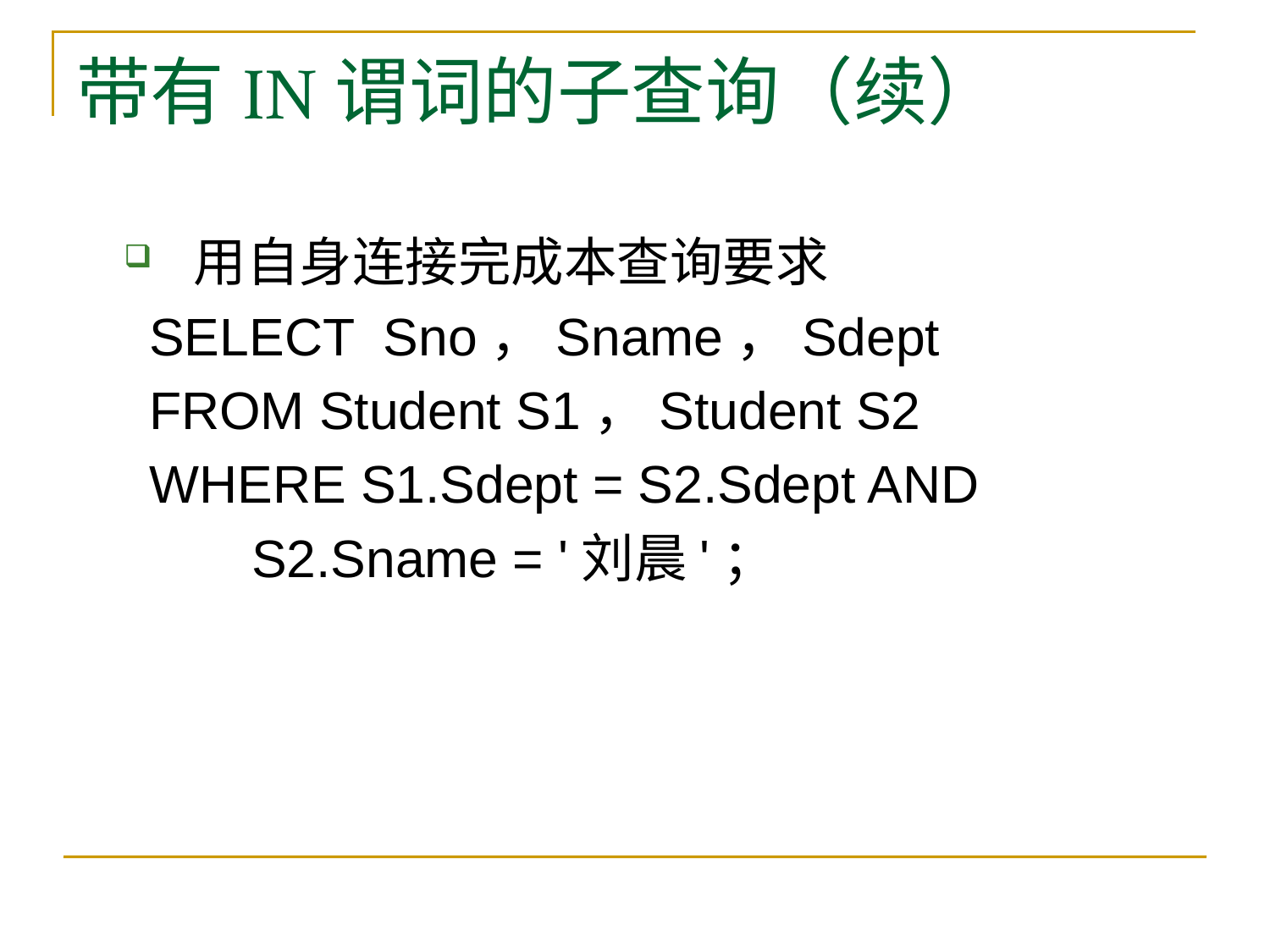

# 带有IN谓词的子查询（续）
 用自身连接完成本查询要求
     SELECT  Sno，Sname，Sdept
     FROM Student S1，Student S2
     WHERE S1.Sdept = S2.Sdept AND
            S2.Sname = '刘晨'；